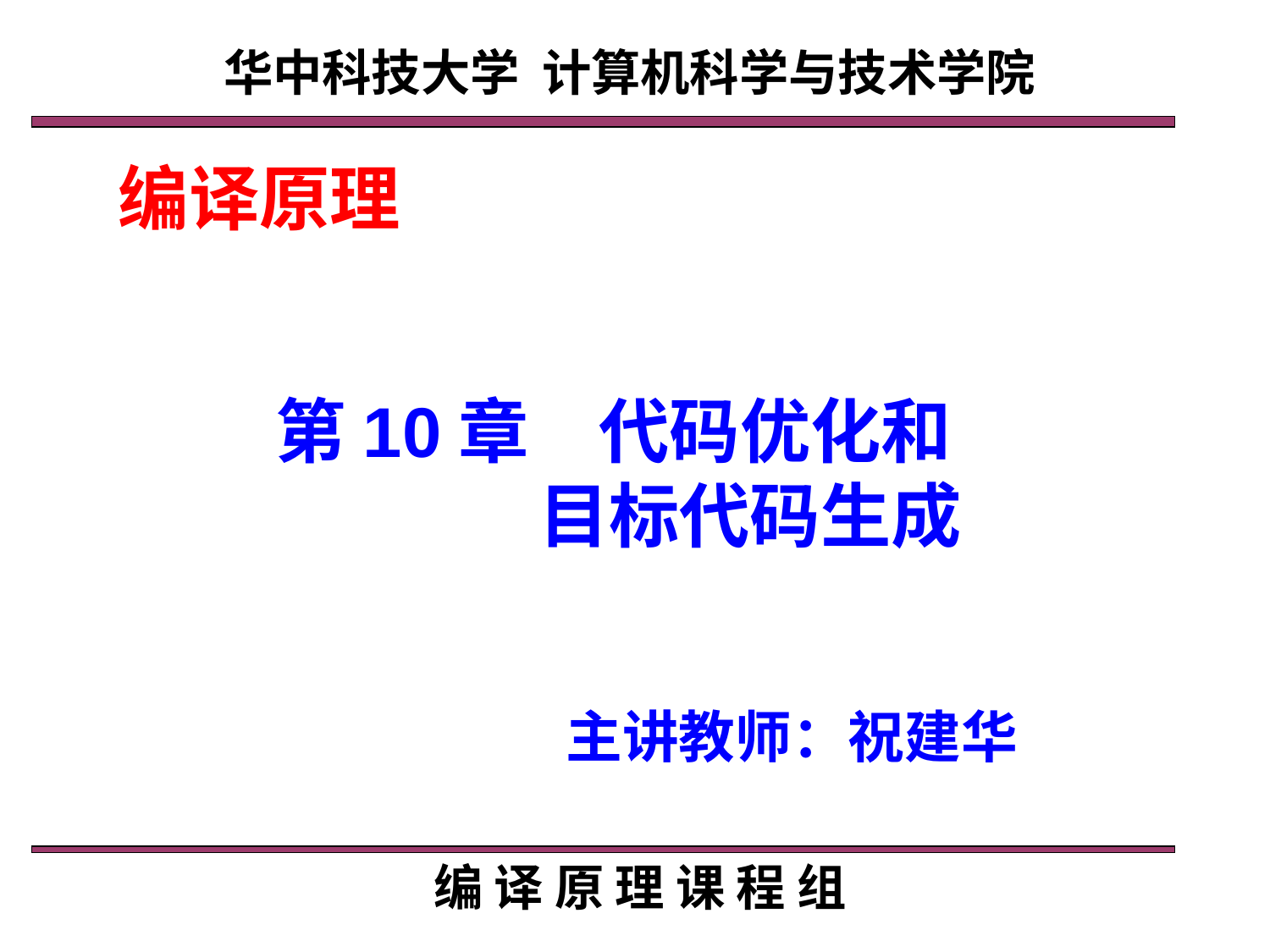

华中科技大学  计算机科学与技术学院
编译原理
# 第10章　代码优化和 目标代码生成
主讲教师：祝建华
编 译 原 理 课 程 组